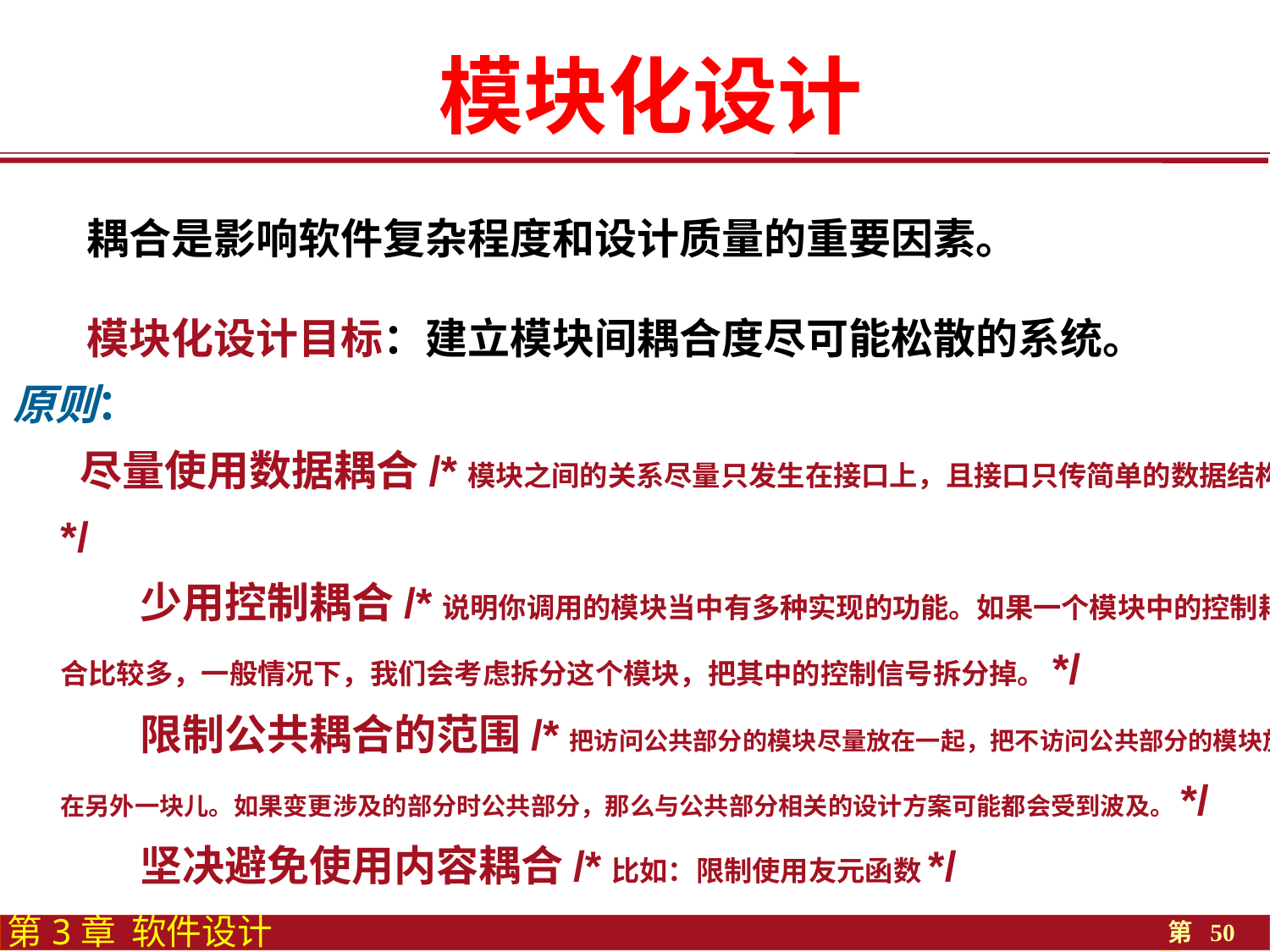

模块化设计
耦合是影响软件复杂程度和设计质量的重要因素。
模块化设计目标：建立模块间耦合度尽可能松散的系统。
原则：
      尽量使用数据耦合/*模块之间的关系尽量只发生在接口上，且接口只传简单的数据结构*/
　　　少用控制耦合/*说明你调用的模块当中有多种实现的功能。如果一个模块中的控制耦合比较多，一般情况下，我们会考虑拆分这个模块，把其中的控制信号拆分掉。*/
　　　限制公共耦合的范围/*把访问公共部分的模块尽量放在一起，把不访问公共部分的模块放在另外一块儿。如果变更涉及的部分时公共部分，那么与公共部分相关的设计方案可能都会受到波及。*/
　　　坚决避免使用内容耦合/*比如：限制使用友元函数*/